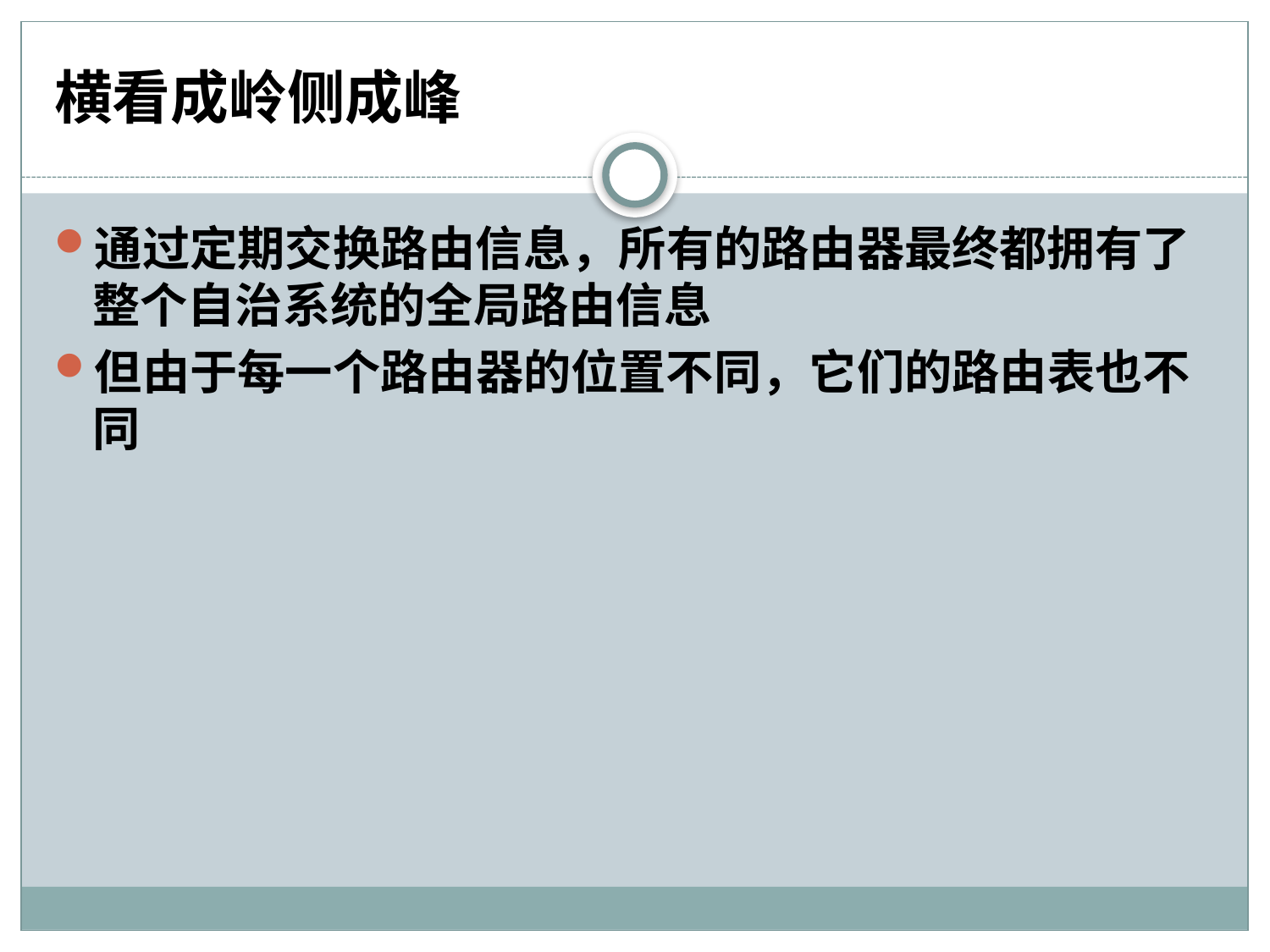

# 横看成岭侧成峰
通过定期交换路由信息，所有的路由器最终都拥有了整个自治系统的全局路由信息
但由于每一个路由器的位置不同，它们的路由表也不同